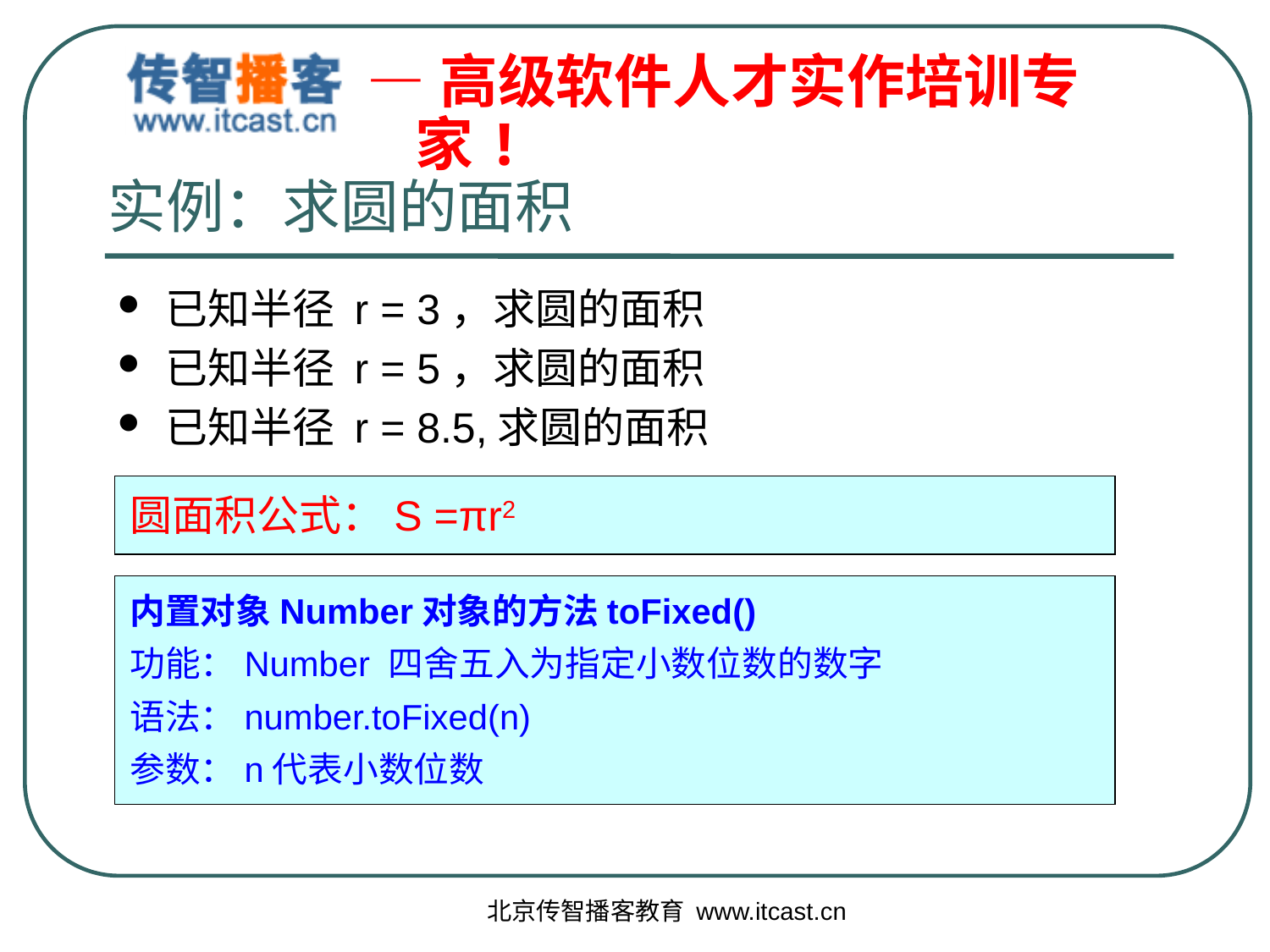

# 实例：求圆的面积
已知半径 r = 3，求圆的面积
已知半径 r = 5，求圆的面积
已知半径 r = 8.5,求圆的面积
圆面积公式：S =πr2
内置对象Number对象的方法toFixed()
功能：Number 四舍五入为指定小数位数的数字
语法：number.toFixed(n)
参数：n代表小数位数